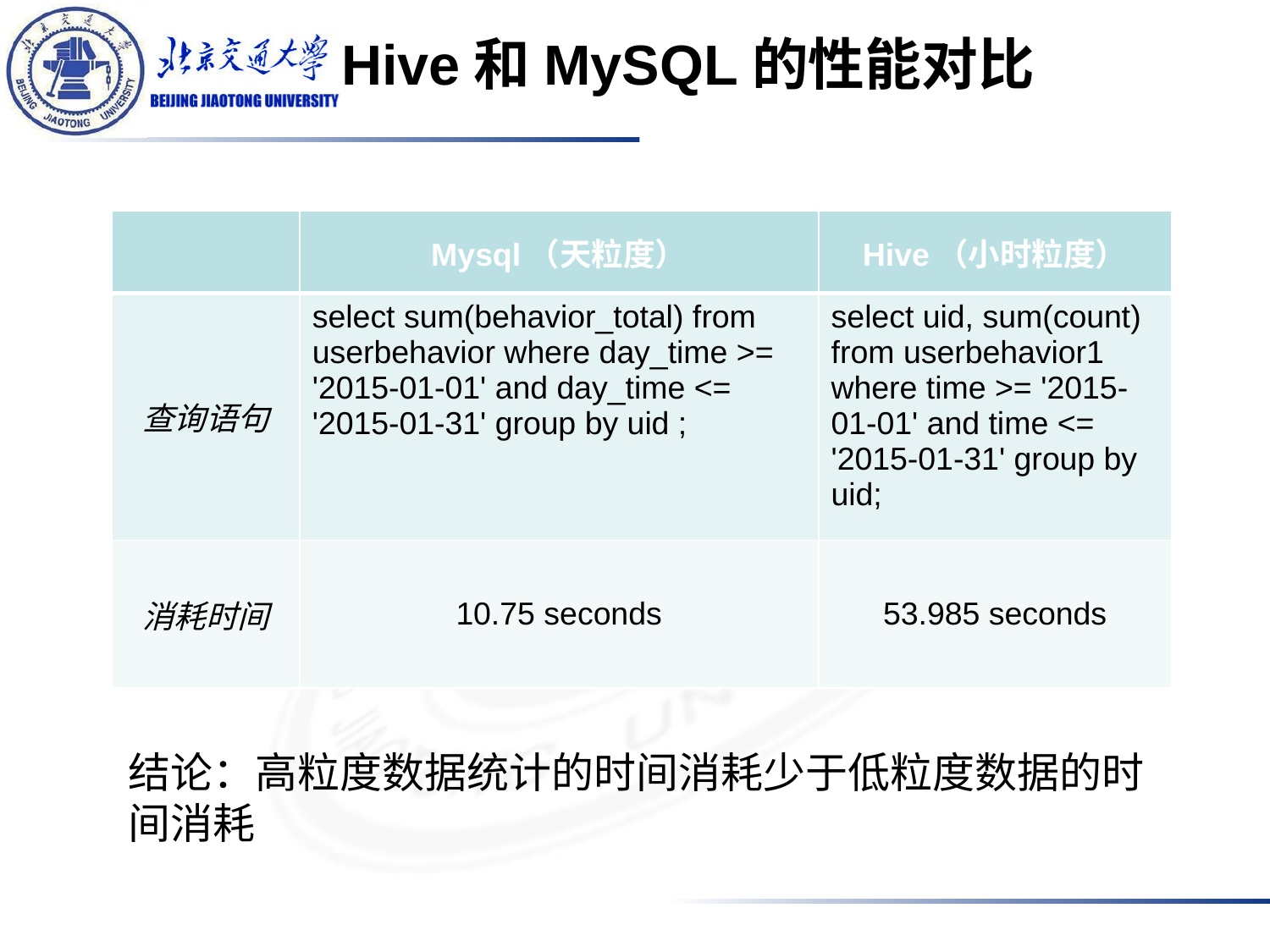

# Hive和MySQL的性能对比
|  | Mysql（天粒度） | Hive（小时粒度） |
| --- | --- | --- |
| 查询语句 | select sum(behavior\_total) from userbehavior where day\_time >= '2015-01-01' and day\_time <= '2015-01-31' group by uid ; | select uid, sum(count) from userbehavior1 where time >= '2015-01-01' and time <= '2015-01-31' group by uid; |
| 消耗时间 | 10.75 seconds | 53.985 seconds |
结论：高粒度数据统计的时间消耗少于低粒度数据的时间消耗